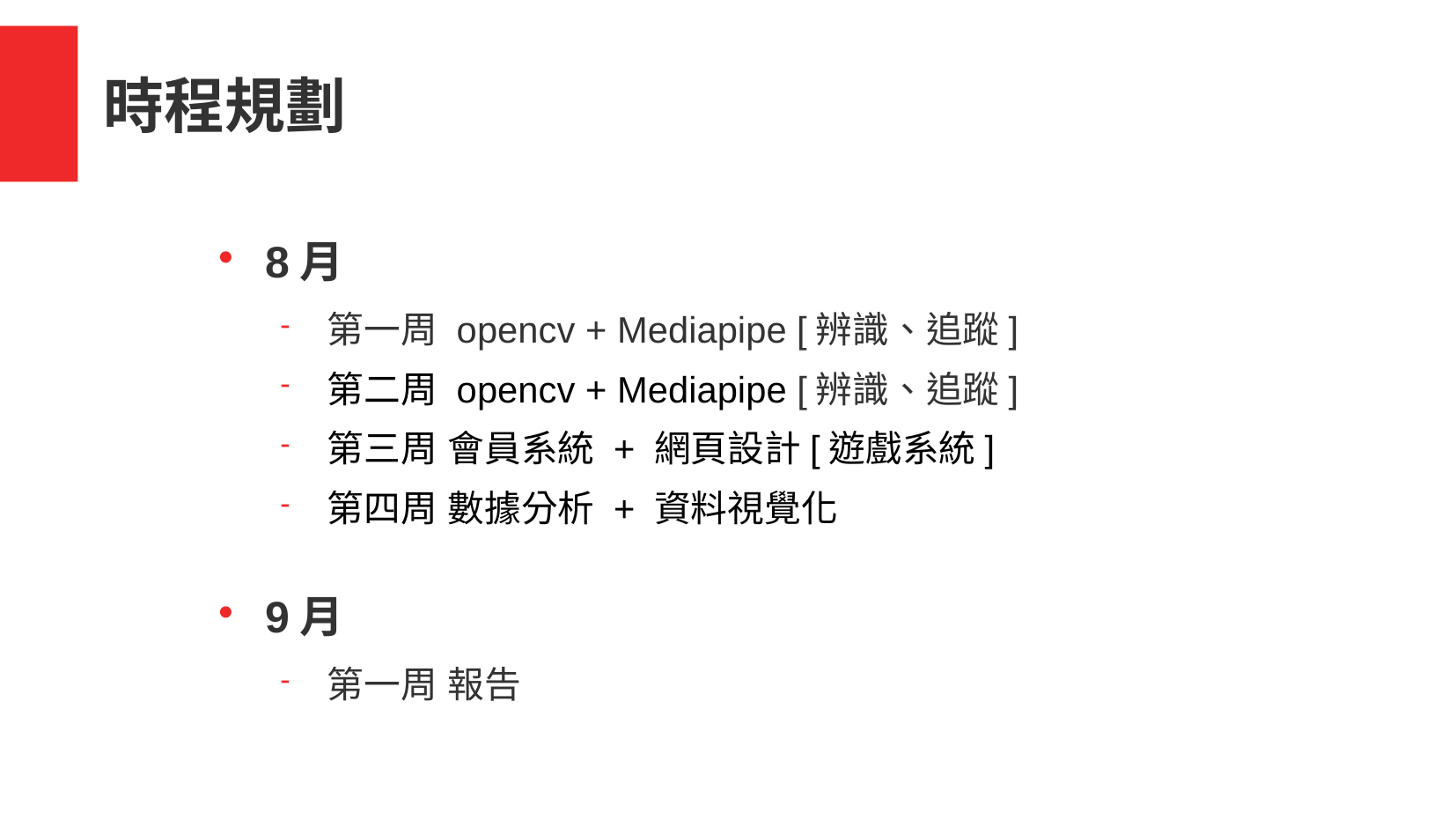

時程規劃
8月
第一周 opencv + Mediapipe [辨識、追蹤]
第二周 opencv + Mediapipe [辨識、追蹤]
第三周 會員系統 + 網頁設計[遊戲系統]
第四周 數據分析 + 資料視覺化
9月
第一周 報告